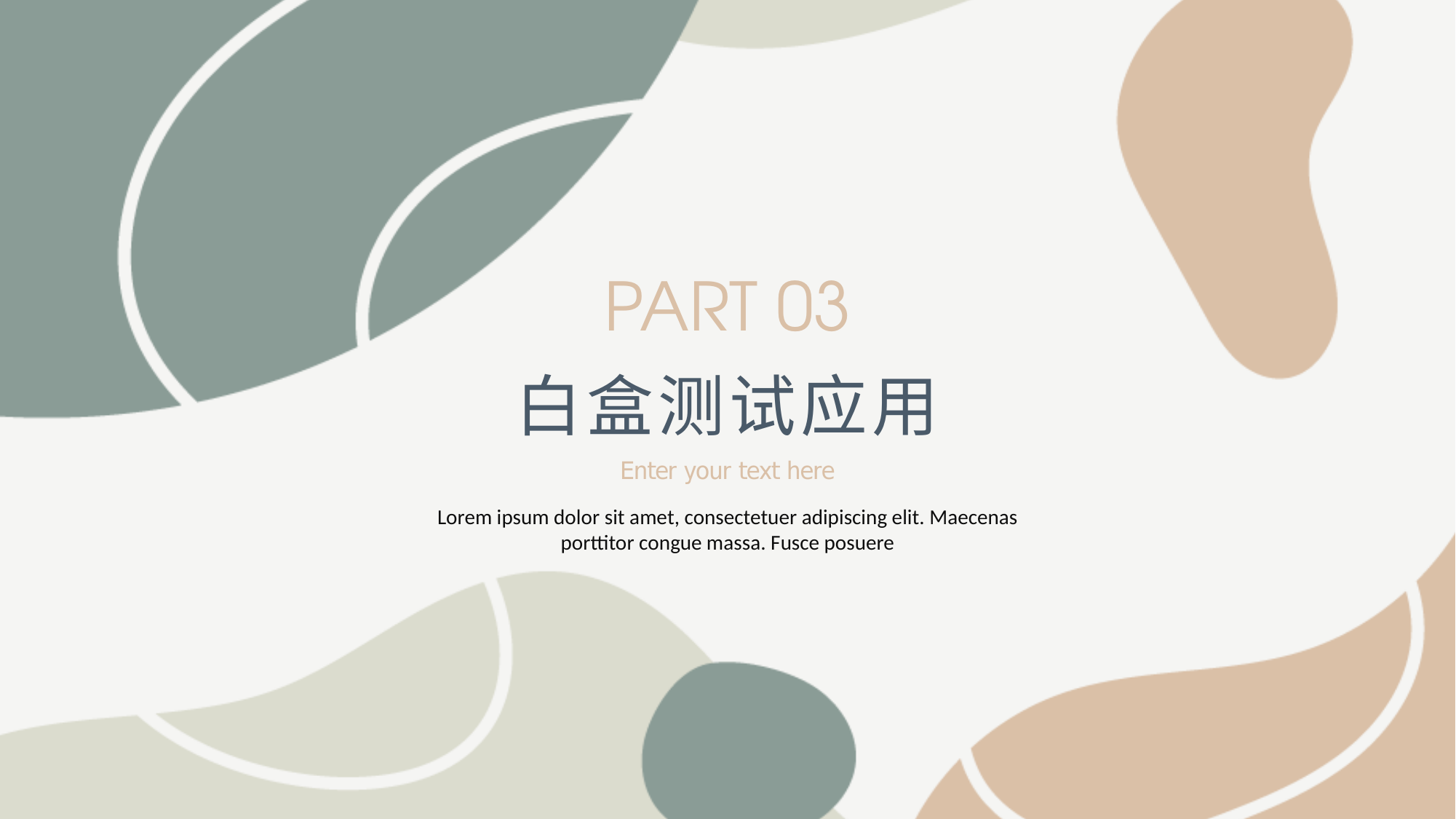

PART 03
白盒测试应用
Enter your text here
Lorem ipsum dolor sit amet, consectetuer adipiscing elit. Maecenas porttitor congue massa. Fusce posuere